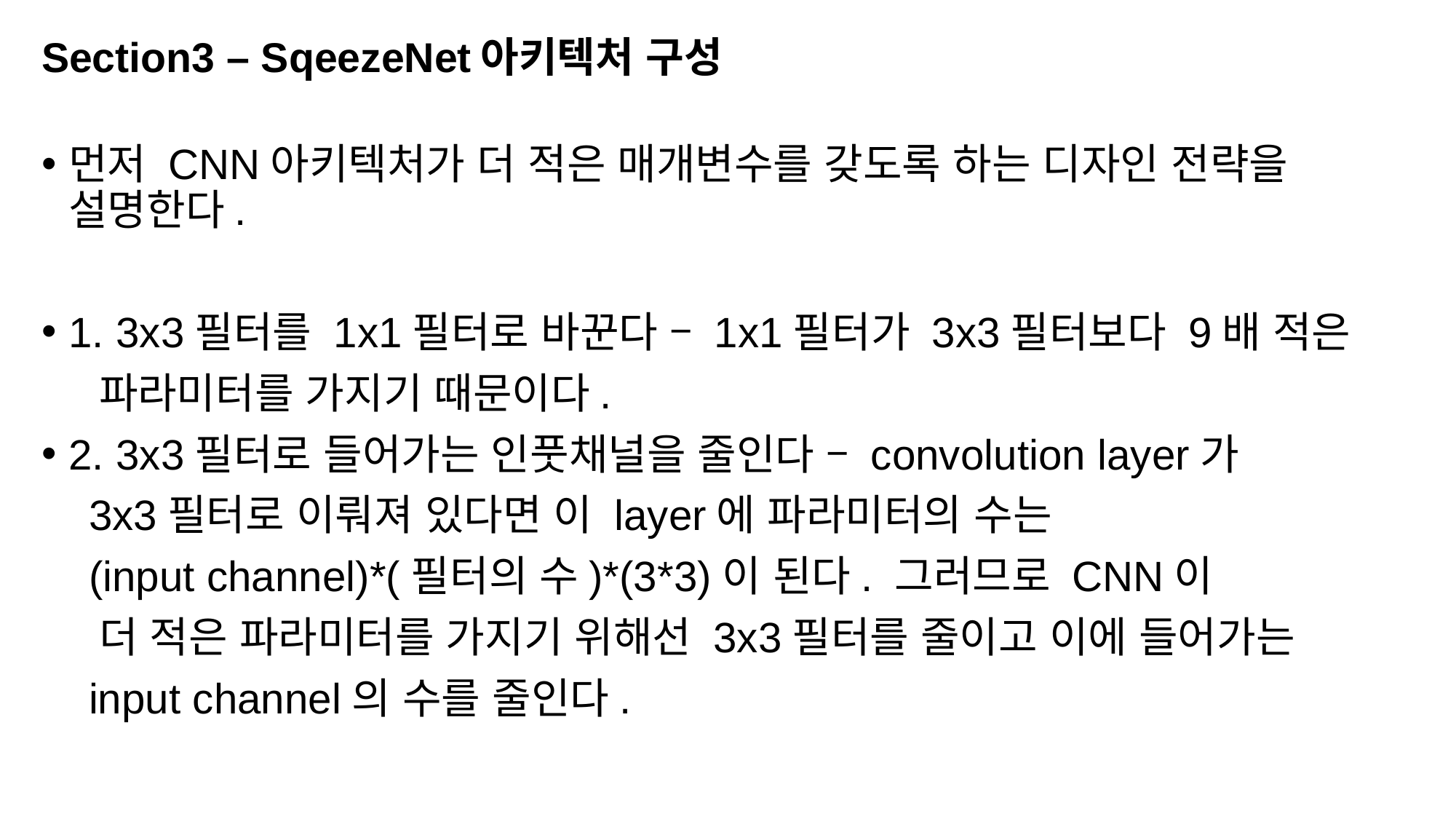

# Section3 – SqeezeNet아키텍처 구성
먼저 CNN아키텍처가 더 적은 매개변수를 갖도록 하는 디자인 전략을 설명한다.

1. 3x3필터를 1x1필터로 바꾼다 – 1x1필터가 3x3필터보다 9배 적은
    파라미터를 가지기 때문이다.
2. 3x3필터로 들어가는 인풋채널을 줄인다 – convolution layer가
    3x3필터로 이뤄져 있다면 이 layer에 파라미터의 수는
    (input channel)*(필터의 수)*(3*3)이 된다. 그러므로 CNN이
    더 적은 파라미터를 가지기 위해선 3x3필터를 줄이고 이에 들어가는
    input channel의 수를 줄인다.